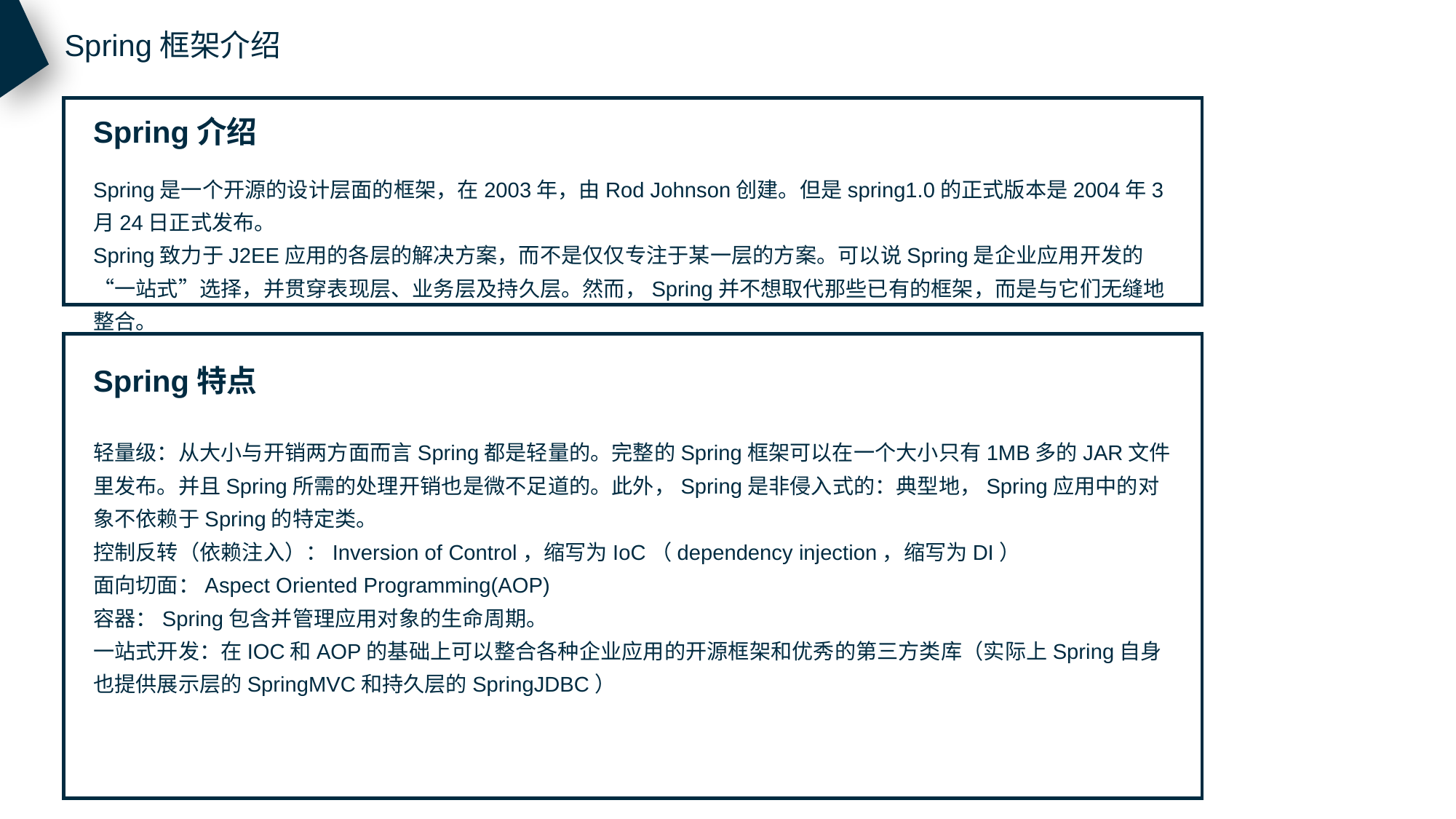

Spring框架介绍

Spring介绍
Spring是一个开源的设计层面的框架，在2003年，由Rod Johnson创建。但是spring1.0的正式版本是2004年3月24日正式发布。
Spring致力于J2EE应用的各层的解决方案，而不是仅仅专注于某一层的方案。可以说Spring是企业应用开发的“一站式”选择，并贯穿表现层、业务层及持久层。然而，Spring并不想取代那些已有的框架，而是与它们无缝地整合。

Spring特点
轻量级：从大小与开销两方面而言Spring都是轻量的。完整的Spring框架可以在一个大小只有1MB多的JAR文件里发布。并且Spring所需的处理开销也是微不足道的。此外，Spring是非侵入式的：典型地，Spring应用中的对象不依赖于Spring的特定类。
控制反转（依赖注入）：Inversion of Control，缩写为IoC（dependency injection，缩写为DI）
面向切面：Aspect Oriented Programming(AOP)
容器：Spring包含并管理应用对象的生命周期。
一站式开发：在IOC和AOP的基础上可以整合各种企业应用的开源框架和优秀的第三方类库（实际上Spring自身也提供展示层的SpringMVC和持久层的SpringJDBC）